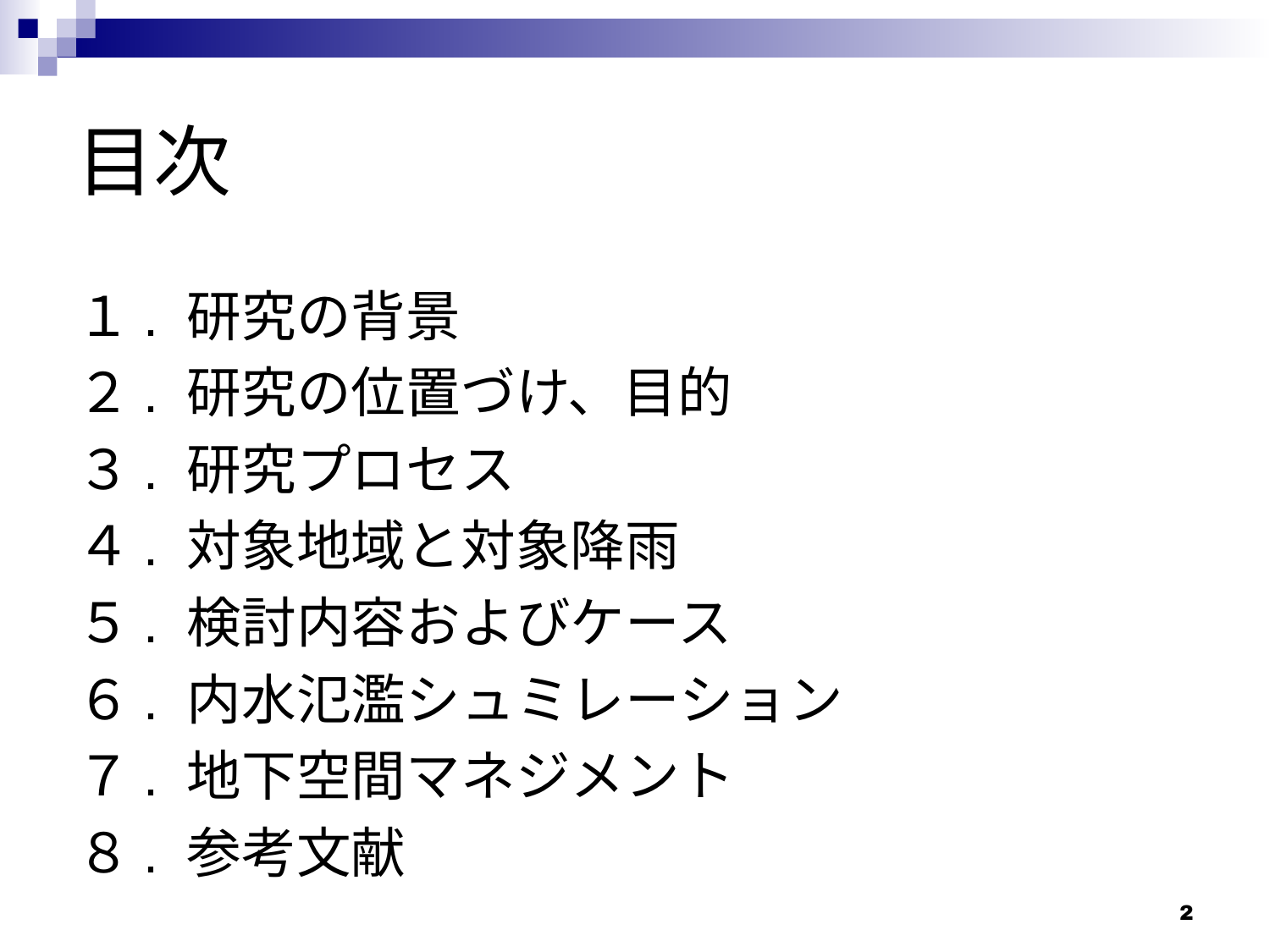

# 目次
１. 研究の背景
２. 研究の位置づけ、目的
３. 研究プロセス
４. 対象地域と対象降雨
５. 検討内容およびケース
６. 内水氾濫シュミレーション
７. 地下空間マネジメント
８. 参考文献

2